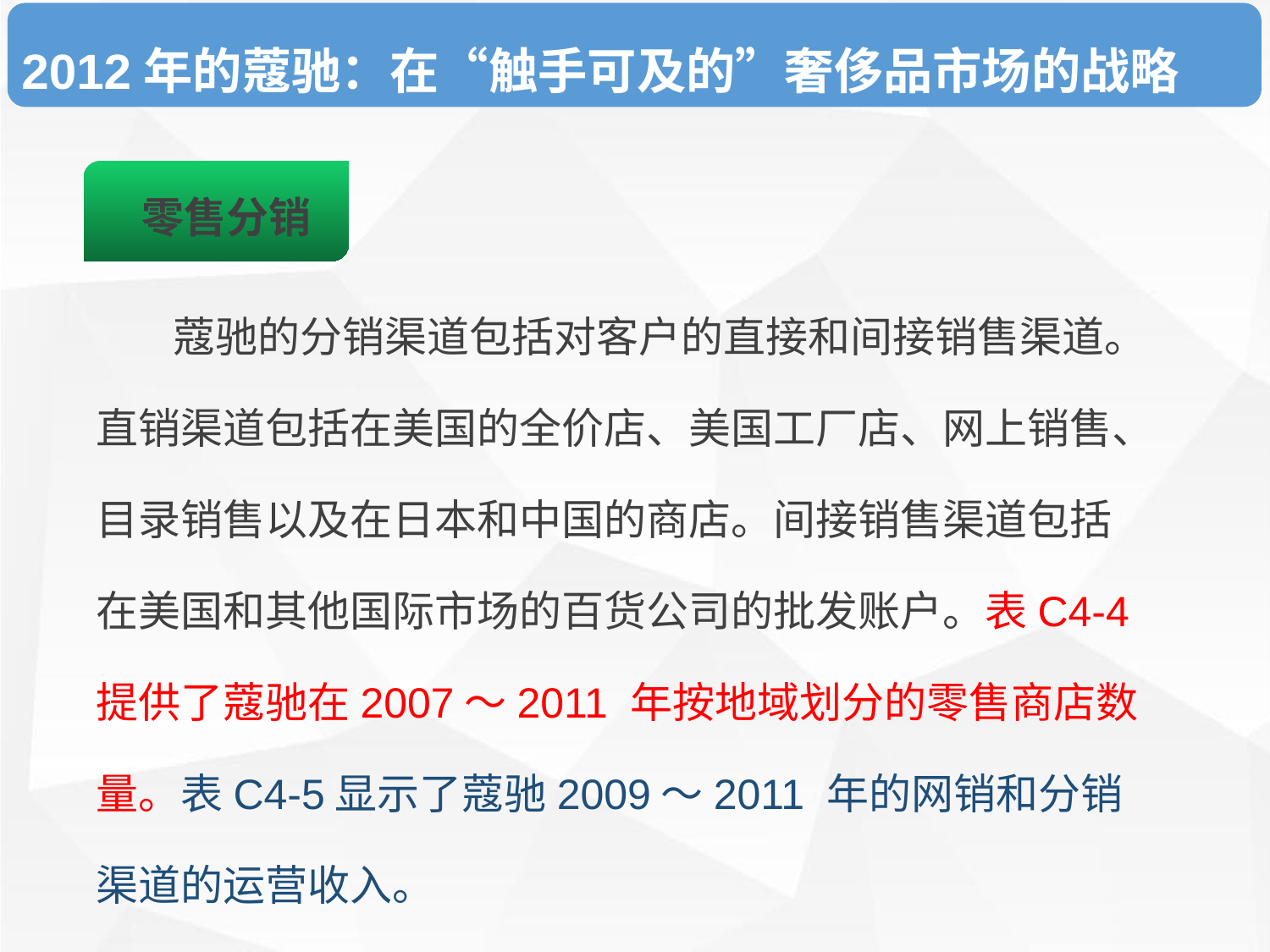

2012年的蔻驰：在“触手可及的”奢侈品市场的战略

零售分销

       蔻驰的分销渠道包括对客户的直接和间接销售渠道。直销渠道包括在美国的全价店、美国工厂店、网上销售、目录销售以及在日本和中国的商店。间接销售渠道包括在美国和其他国际市场的百货公司的批发账户。表C4-4提供了蔻驰在2007～2011 年按地域划分的零售商店数量。表C4-5显示了蔻驰2009～2011 年的网销和分销渠道的运营收入。